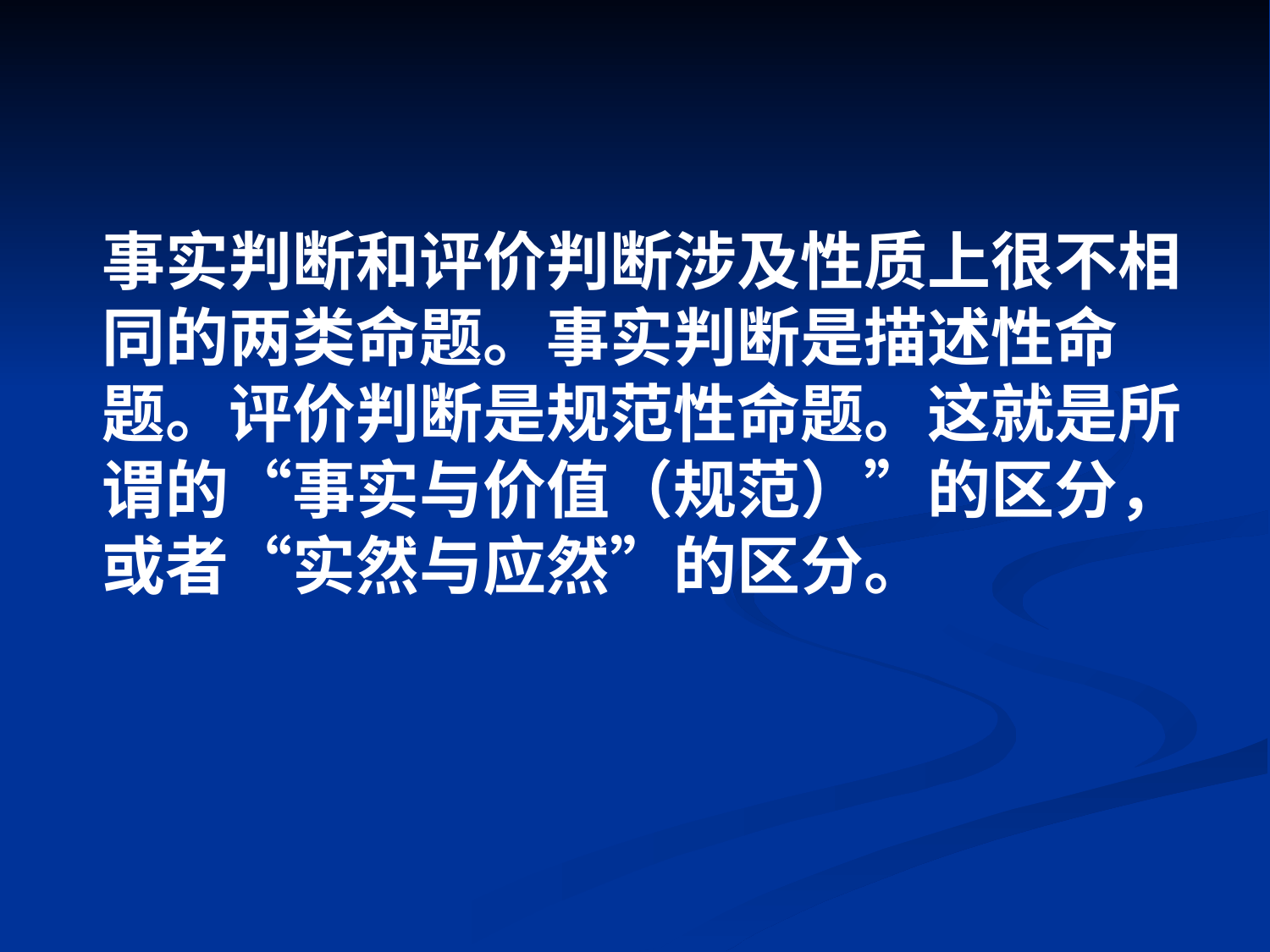

事实判断和评价判断涉及性质上很不相同的两类命题。事实判断是描述性命题。评价判断是规范性命题。这就是所谓的“事实与价值（规范）”的区分，或者“实然与应然”的区分。